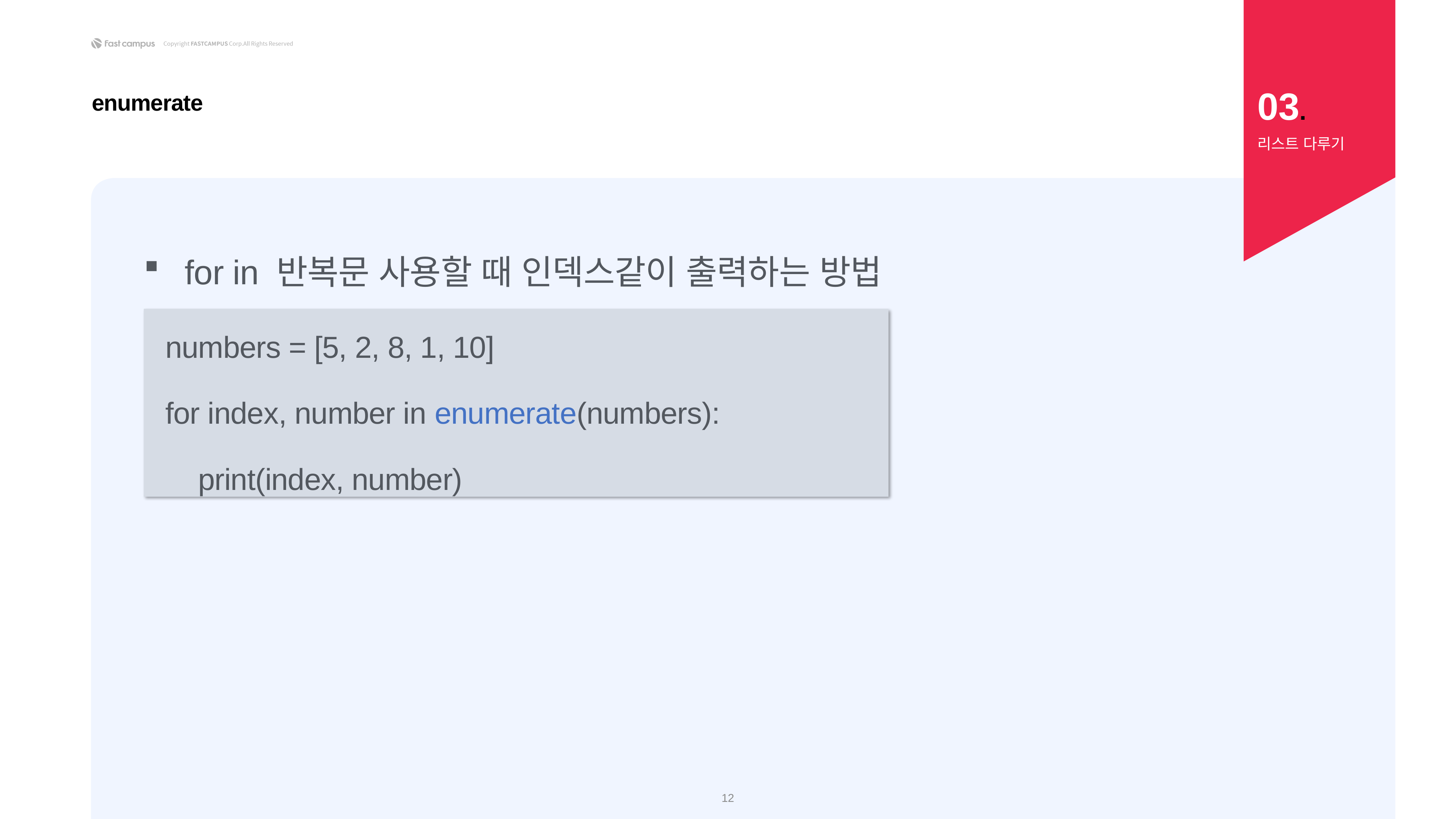

03.
enumerate
리스트 다루기

for in 반복문 사용할 때 인덱스같이 출력하는 방법
numbers = [5, 2, 8, 1, 10]
for index, number in enumerate(numbers):
    print(index, number)
12